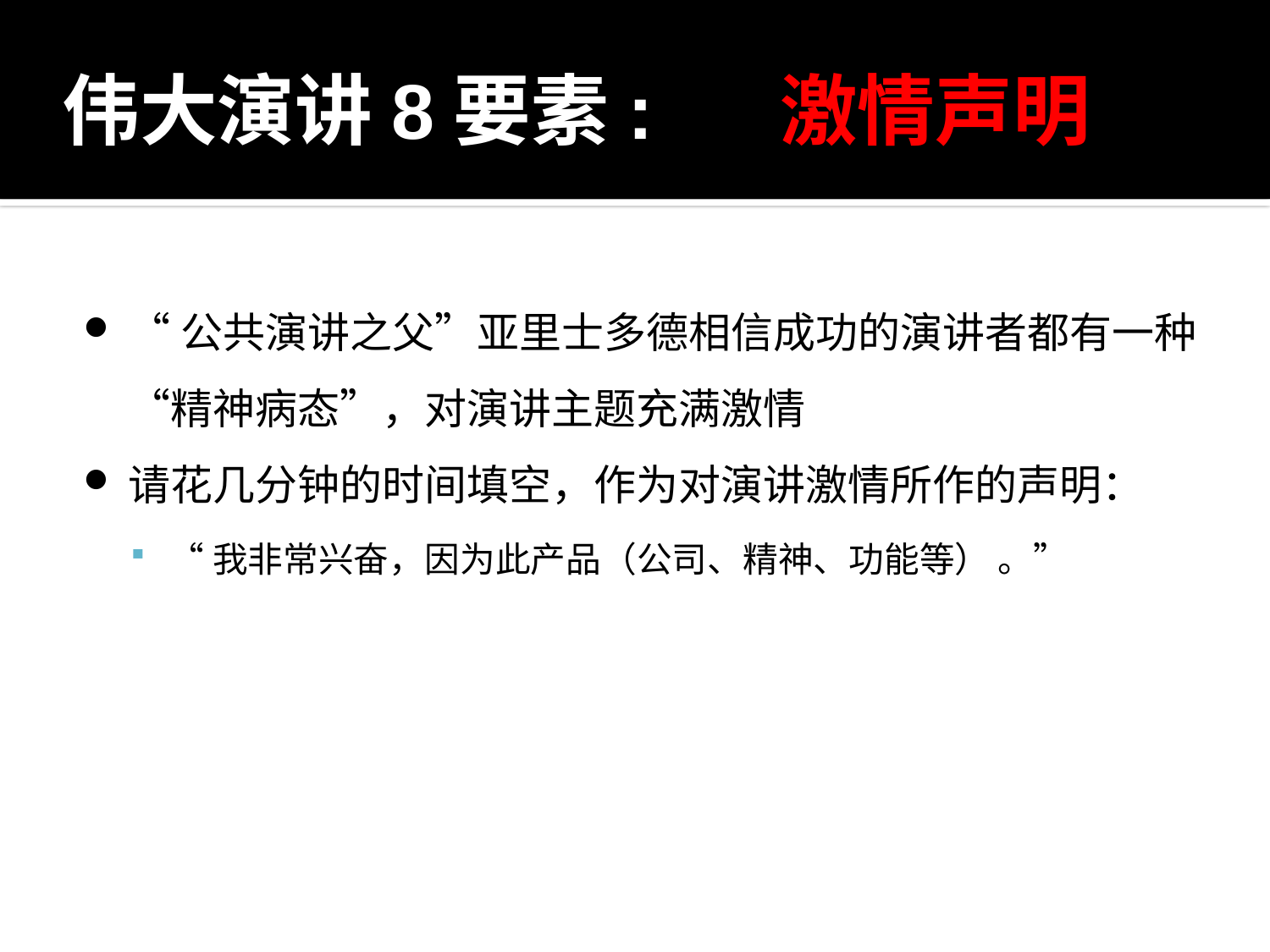

# 伟大演讲8要素:     激情声明
“公共演讲之父”亚里士多德相信成功的演讲者都有一种“精神病态”，对演讲主题充满激情
请花几分钟的时间填空，作为对演讲激情所作的声明：
“我非常兴奋，因为此产品（公司、精神、功能等） 。”